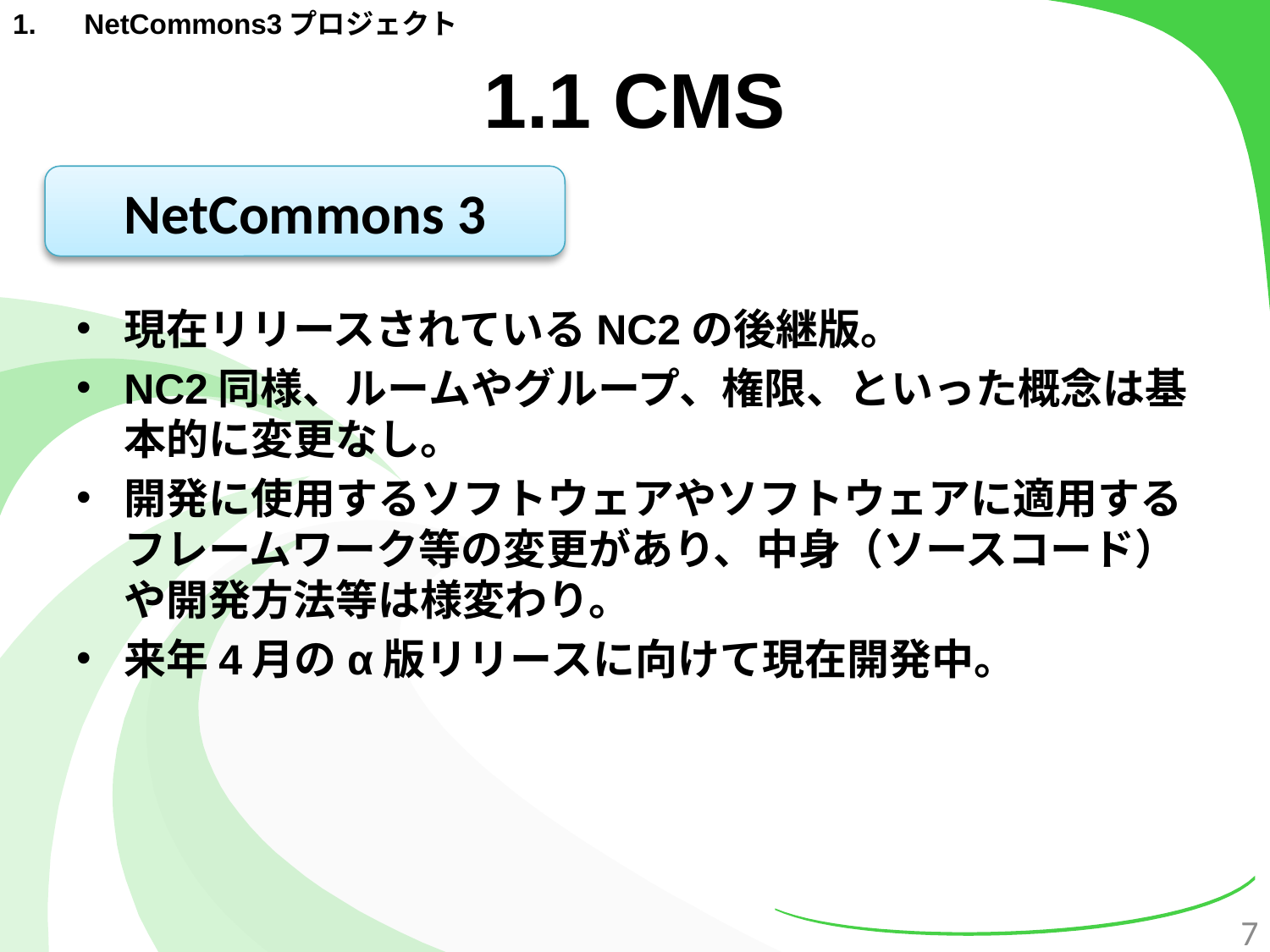

NetCommons3プロジェクト
# 1.1 CMS
NetCommons 3
現在リリースされているNC2の後継版。
NC2同様、ルームやグループ、権限、といった概念は基本的に変更なし。
開発に使用するソフトウェアやソフトウェアに適用するフレームワーク等の変更があり、中身（ソースコード）や開発方法等は様変わり。
来年4月のα版リリースに向けて現在開発中。

7